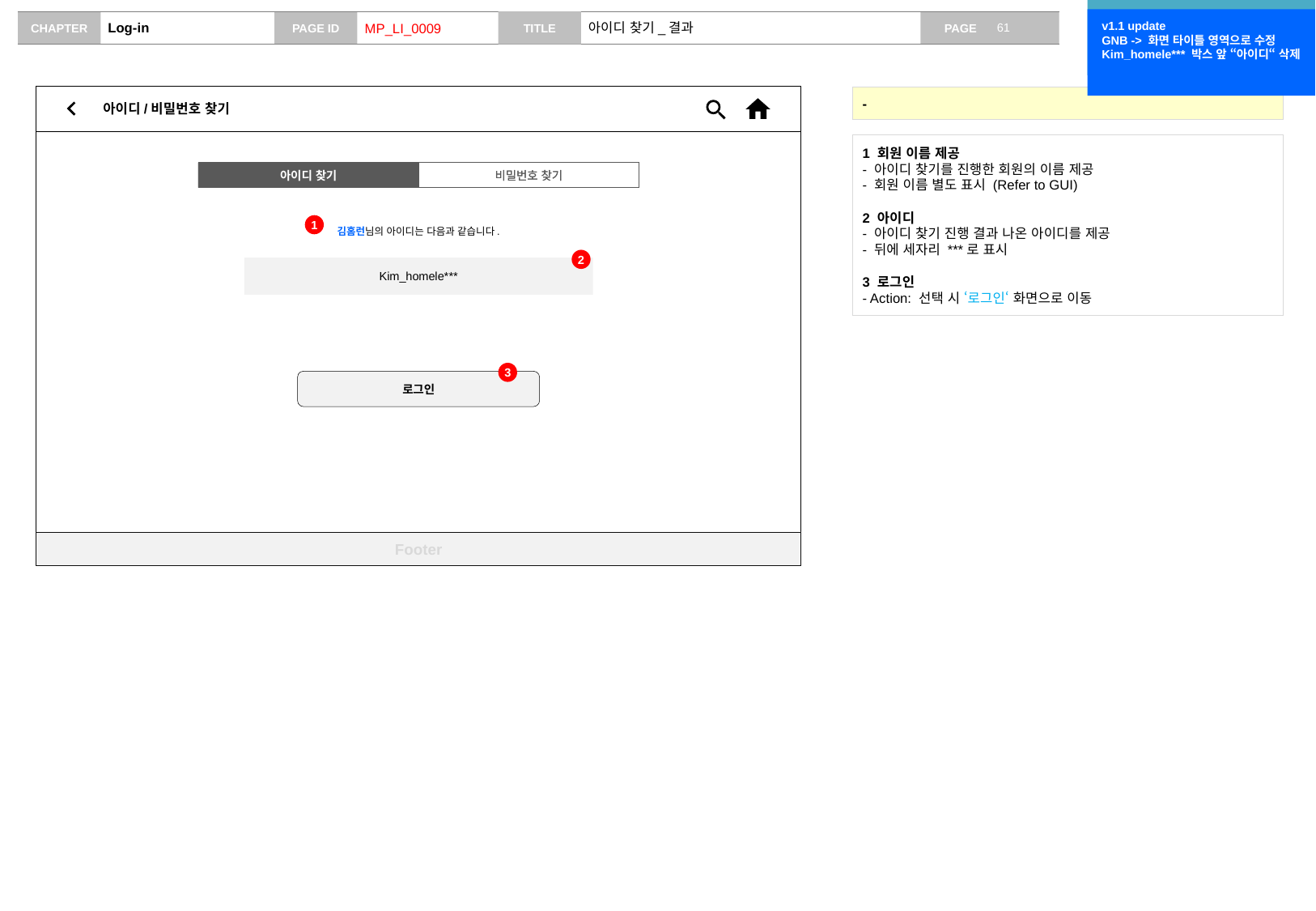

v0.3 update
화면 추가
v1.1 update
GNB -> 화면 타이틀 영역으로 수정
Kim_homele*** 박스 앞 “아이디“ 삭제

# Log-in
MP_LI_0009
아이디 찾기_결과
아이디/비밀번호 찾기
GNB
-

1 회원 이름 제공
- 아이디 찾기를 진행한 회원의 이름 제공
- 회원 이름 별도 표시 (Refer to GUI)

2 아이디
- 아이디 찾기 진행 결과 나온 아이디를 제공
- 뒤에 세자리 ***로 표시

3 로그인
- Action: 선택 시 ‘로그인‘ 화면으로 이동
아이디 찾기
비밀번호 찾기
아이디 찾기
비밀번호 찾기
1
김홈런님의 아이디는 다음과 같습니다.
2
Kim_homele***
3
로그인
Footer
Footer